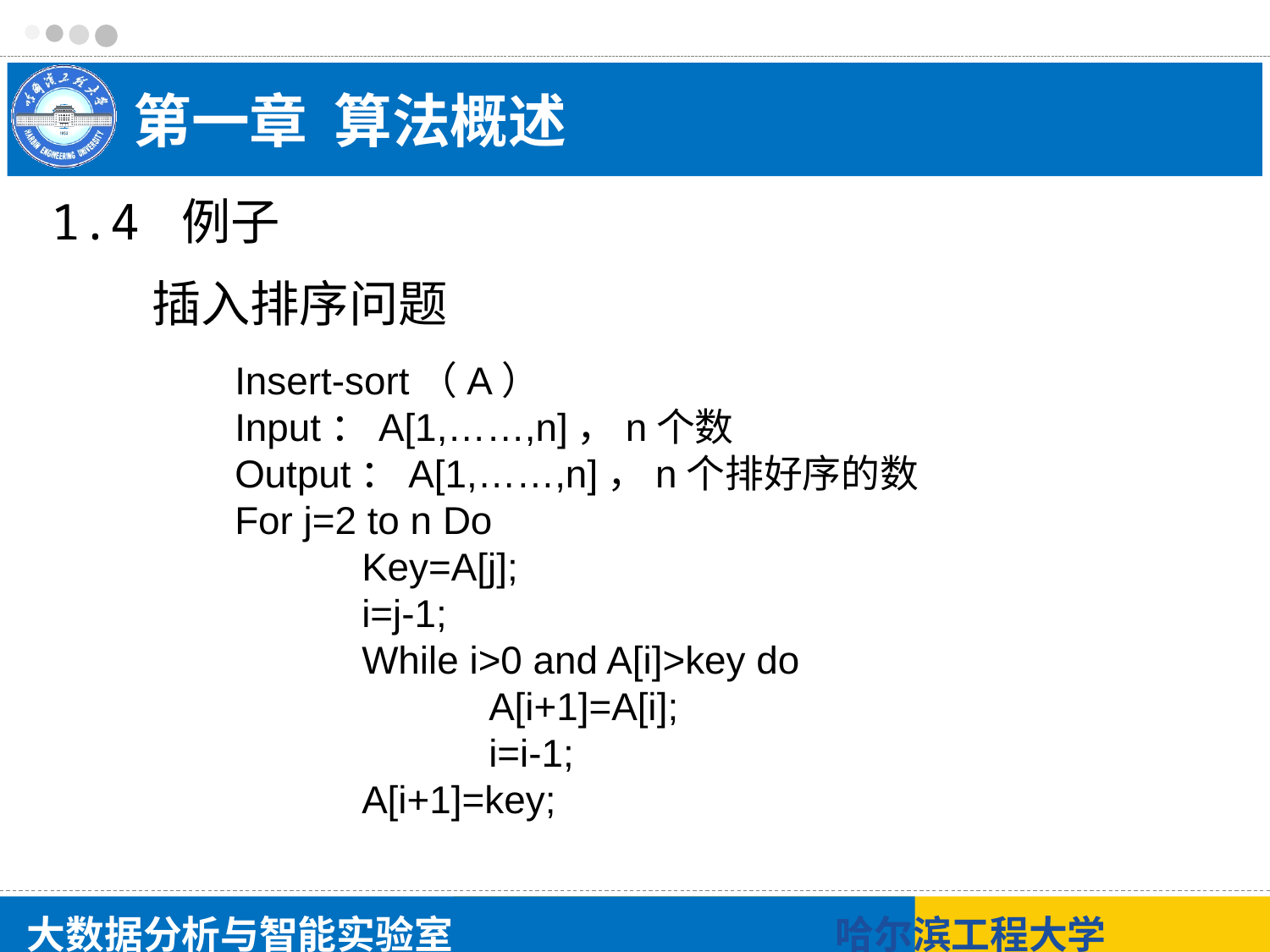

# 第一章  算法概述
1.4 例子
插入排序问题
Insert-sort（A）
Input：A[1,……,n]，n个数
Output：A[1,……,n]，n个排好序的数
For j=2 to n Do
	Key=A[j];
	i=j-1;
	While i>0 and A[i]>key do
		A[i+1]=A[i];
		i=i-1;
	A[i+1]=key;